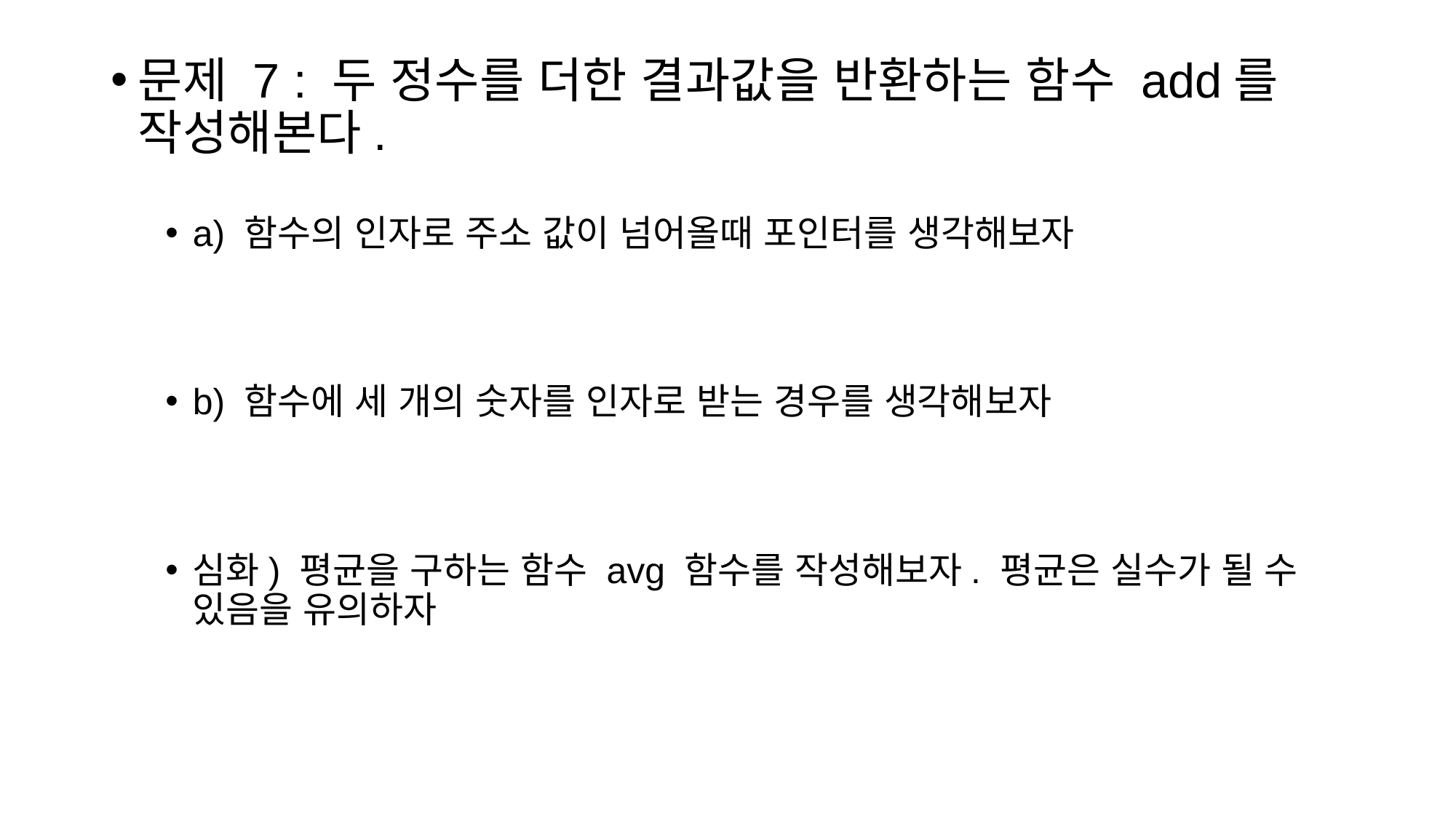

문제 7 : 두 정수를 더한 결과값을 반환하는 함수 add를 작성해본다.

a) 함수의 인자로 주소 값이 넘어올때 포인터를 생각해보자

b) 함수에 세 개의 숫자를 인자로 받는 경우를 생각해보자

심화) 평균을 구하는 함수 avg 함수를 작성해보자. 평균은 실수가 될 수 있음을 유의하자